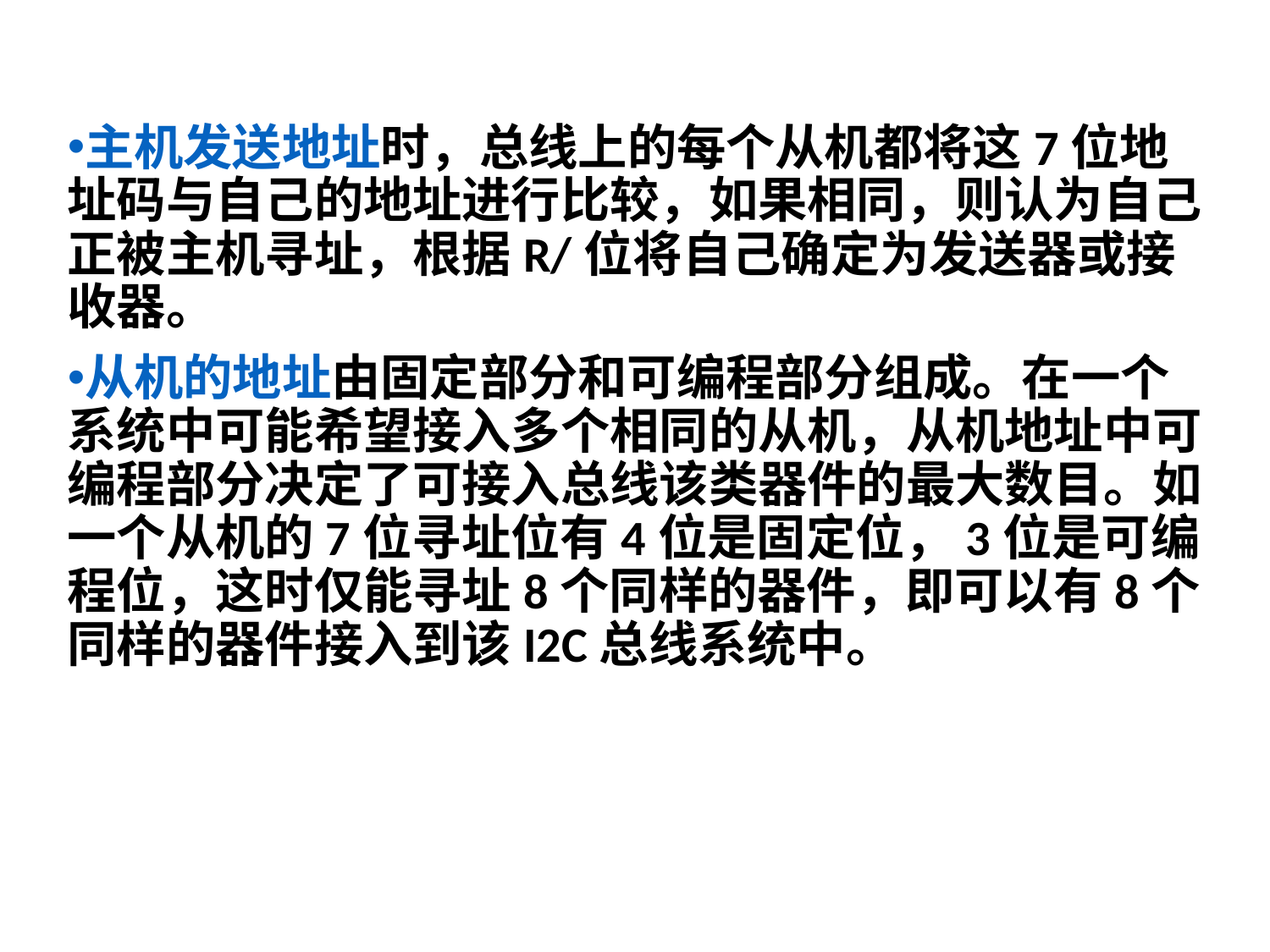

主机发送地址时，总线上的每个从机都将这7位地址码与自己的地址进行比较，如果相同，则认为自己正被主机寻址，根据R/位将自己确定为发送器或接收器。
从机的地址由固定部分和可编程部分组成。在一个系统中可能希望接入多个相同的从机，从机地址中可编程部分决定了可接入总线该类器件的最大数目。如一个从机的7位寻址位有4位是固定位，3位是可编程位，这时仅能寻址8个同样的器件，即可以有8个同样的器件接入到该I2C总线系统中。